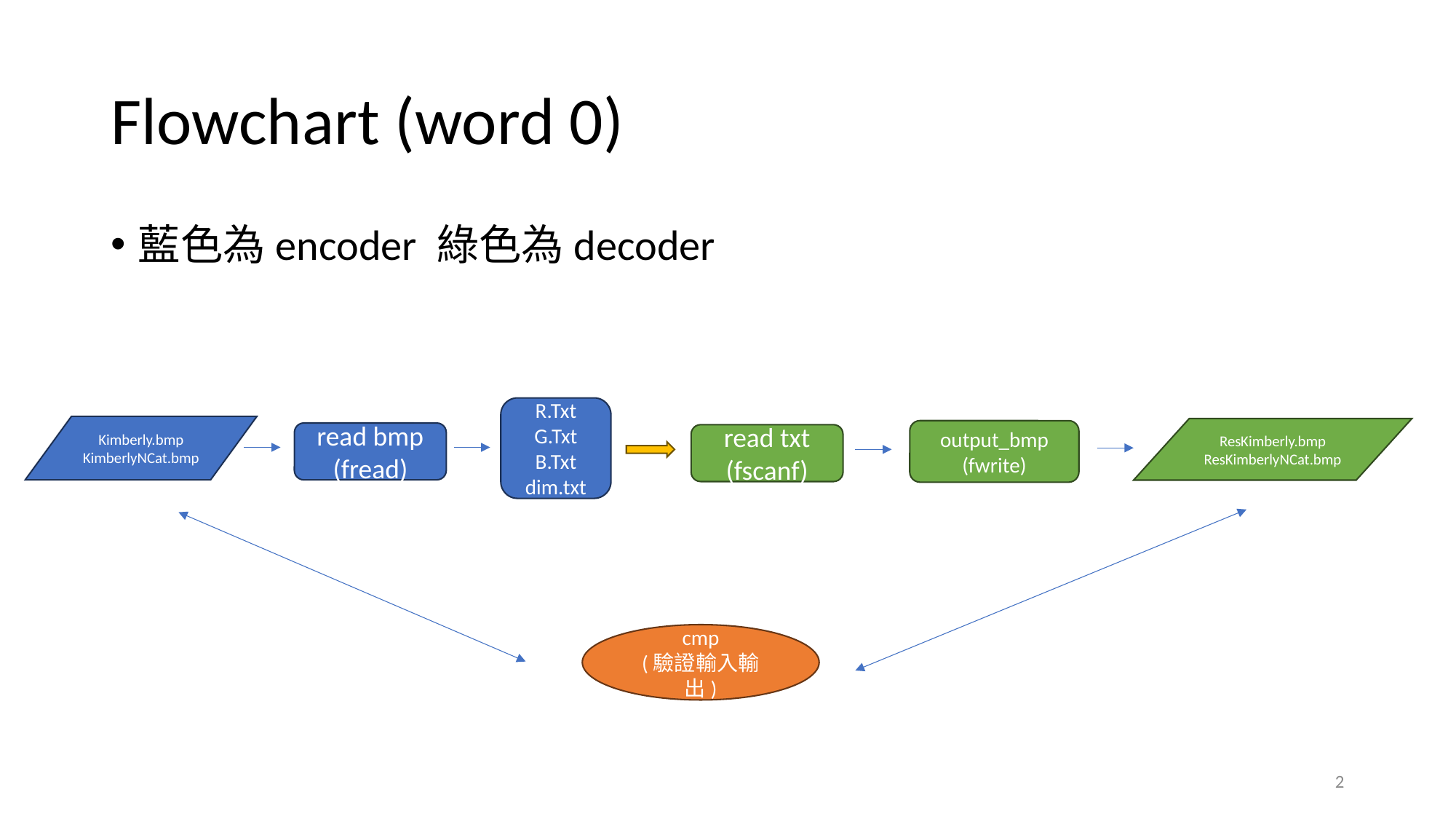

# Flowchart (word 0)
藍色為encoder 綠色為decoder
R.Txt
G.Txt
B.Txt
dim.txt
Kimberly.bmp
KimberlyNCat.bmp
ResKimberly.bmp
ResKimberlyNCat.bmp
output_bmp
(fwrite)
read bmp
(fread)
read txt
(fscanf)

cmp
(驗證輸入輸出)
2